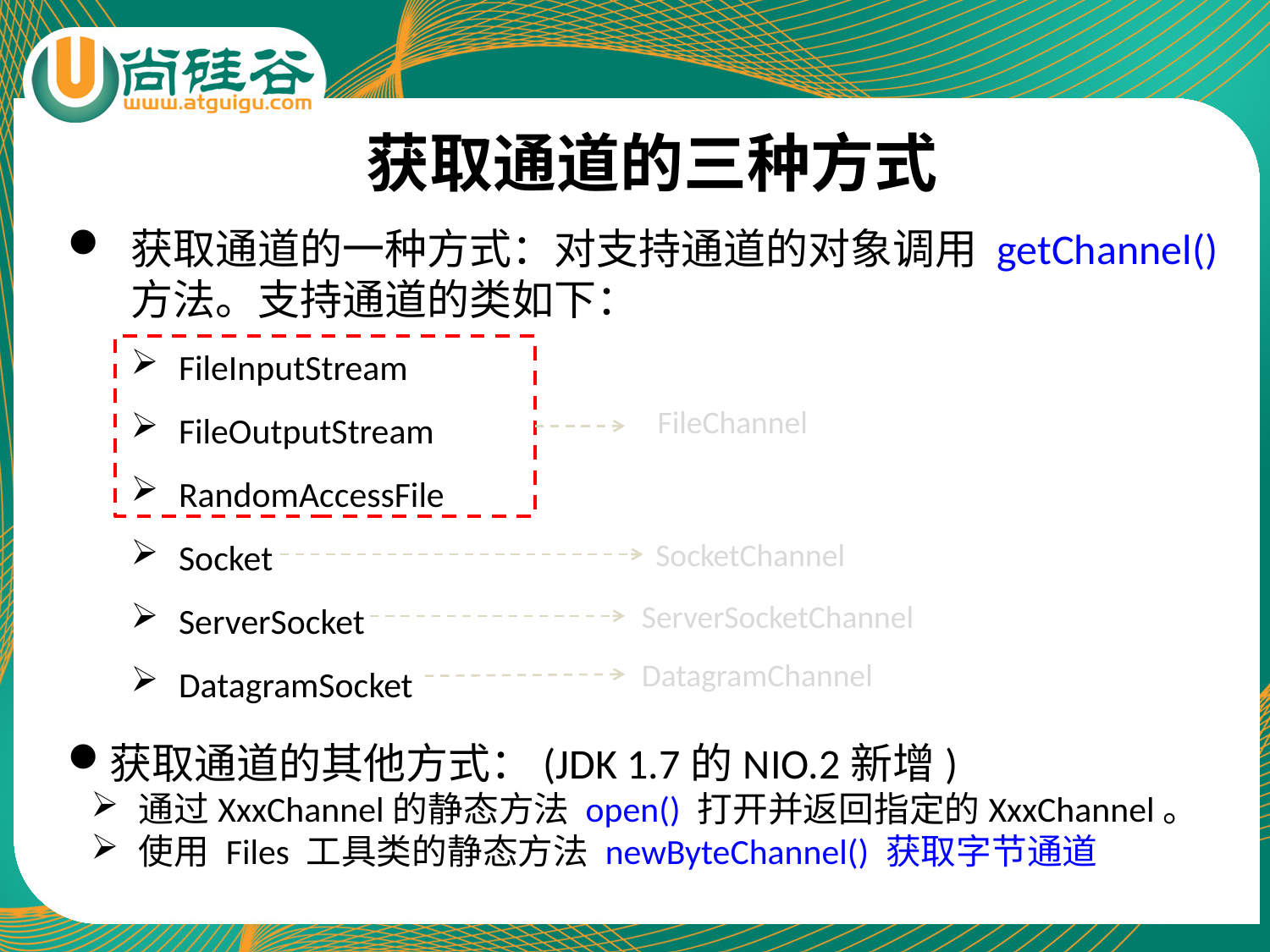

# 获取通道的三种方式
获取通道的一种方式：对支持通道的对象调用 getChannel() 方法。支持通道的类如下：
FileInputStream
FileOutputStream
RandomAccessFile
Socket
ServerSocket
DatagramSocket
获取通道的其他方式：(JDK 1.7的NIO.2新增)
通过XxxChannel的静态方法 open() 打开并返回指定的XxxChannel。
使用 Files 工具类的静态方法 newByteChannel() 获取字节通道

FileChannel
SocketChannel
ServerSocketChannel
DatagramChannel